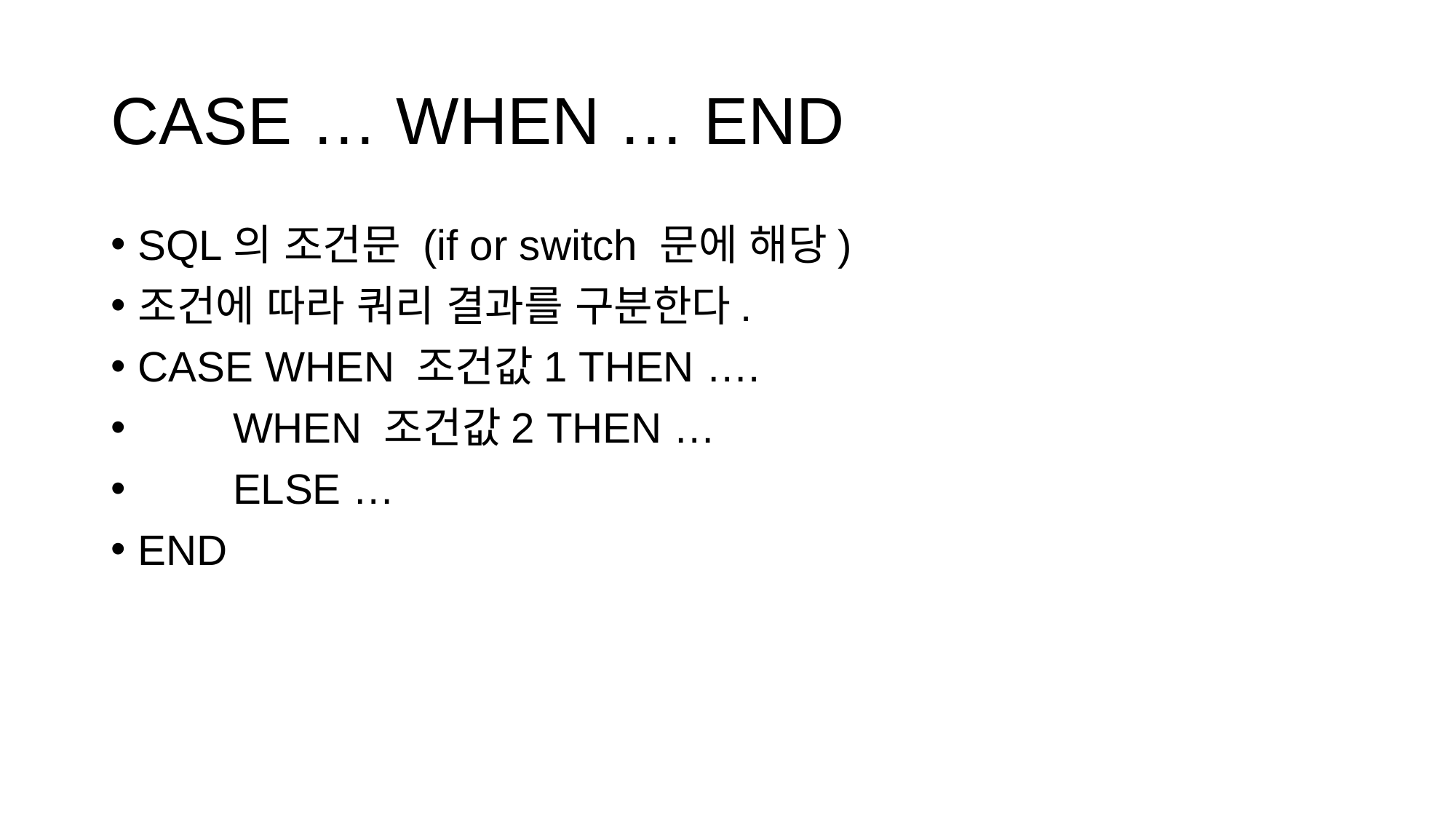

# CASE … WHEN … END
SQL의 조건문 (if or switch 문에 해당)
조건에 따라 쿼리 결과를 구분한다.
CASE WHEN 조건값1 THEN ….
        WHEN 조건값2 THEN …
        ELSE …
END